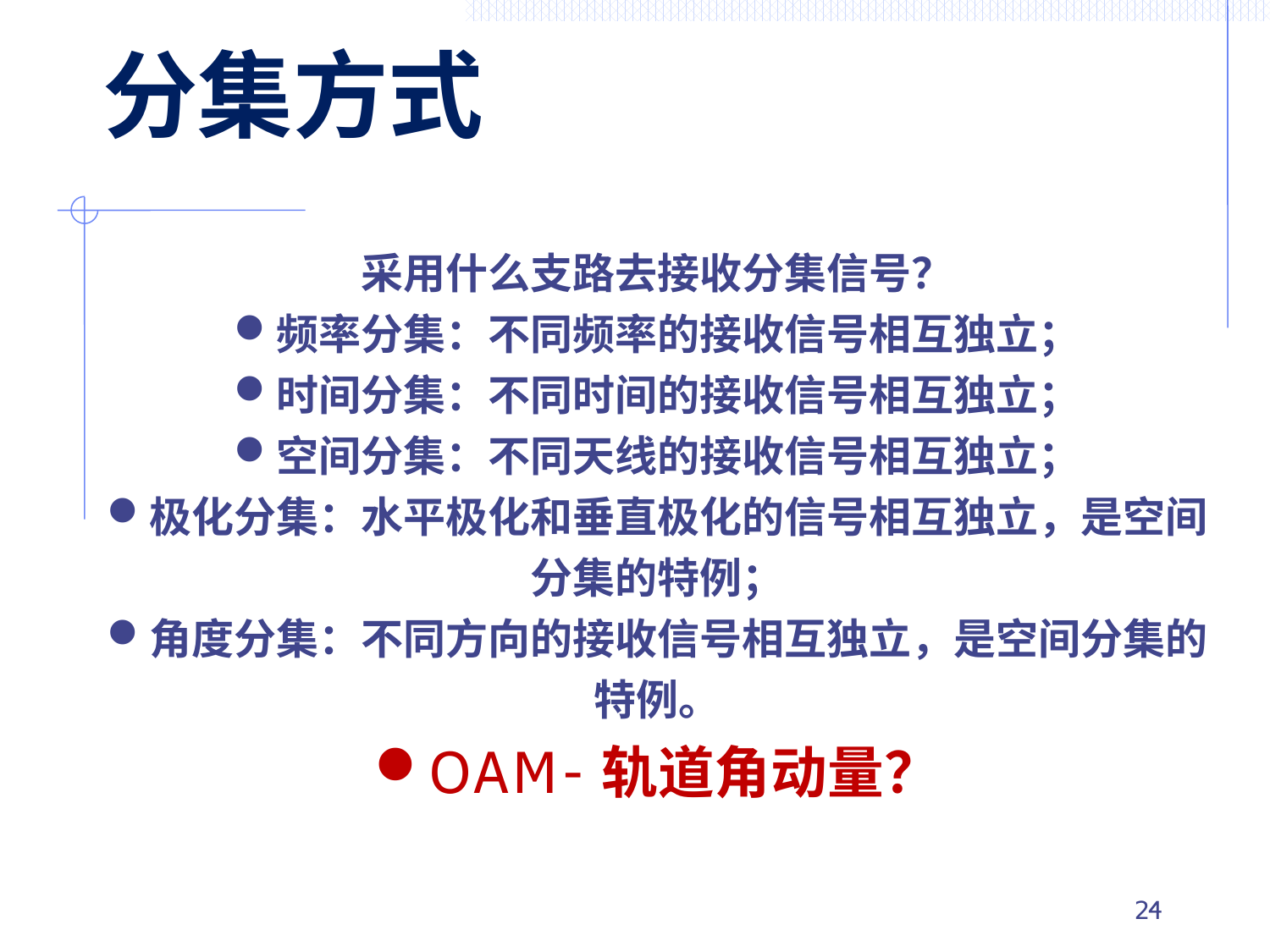

# 分集方式
采用什么支路去接收分集信号？
频率分集：不同频率的接收信号相互独立；
时间分集：不同时间的接收信号相互独立；
空间分集：不同天线的接收信号相互独立；
极化分集：水平极化和垂直极化的信号相互独立，是空间分集的特例；
角度分集：不同方向的接收信号相互独立，是空间分集的特例。
OAM-轨道角动量？
24